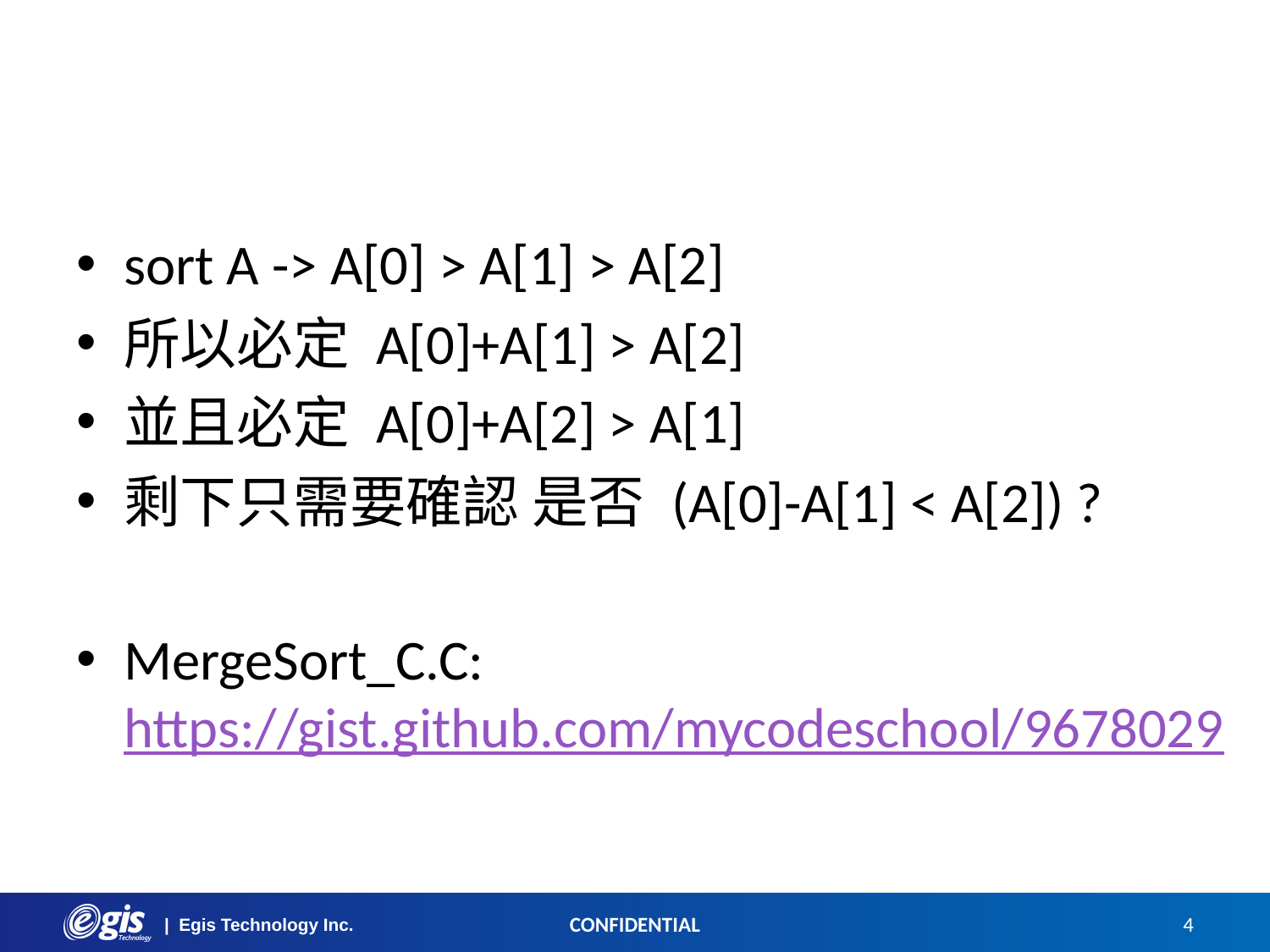

#
sort A -> A[0] > A[1] > A[2]
所以必定 A[0]+A[1] > A[2]
並且必定 A[0]+A[2] > A[1]
剩下只需要確認 是否 (A[0]-A[1] < A[2]) ?

MergeSort_C.C: https://gist.github.com/mycodeschool/9678029